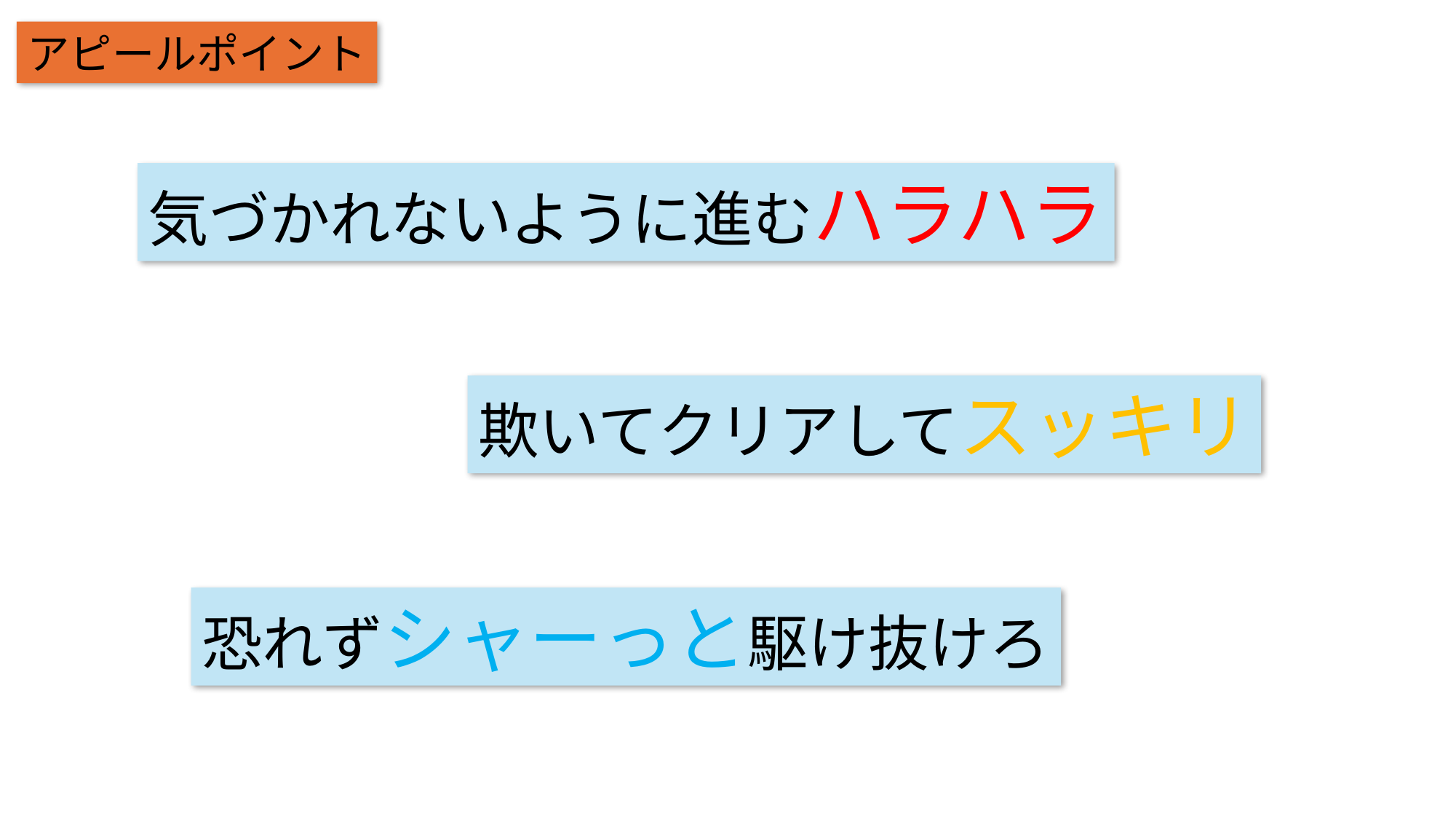

アピールポイント
気づかれないように進むハラハラ
欺いてクリアしてスッキリ
恐れずシャーっと駆け抜けろ